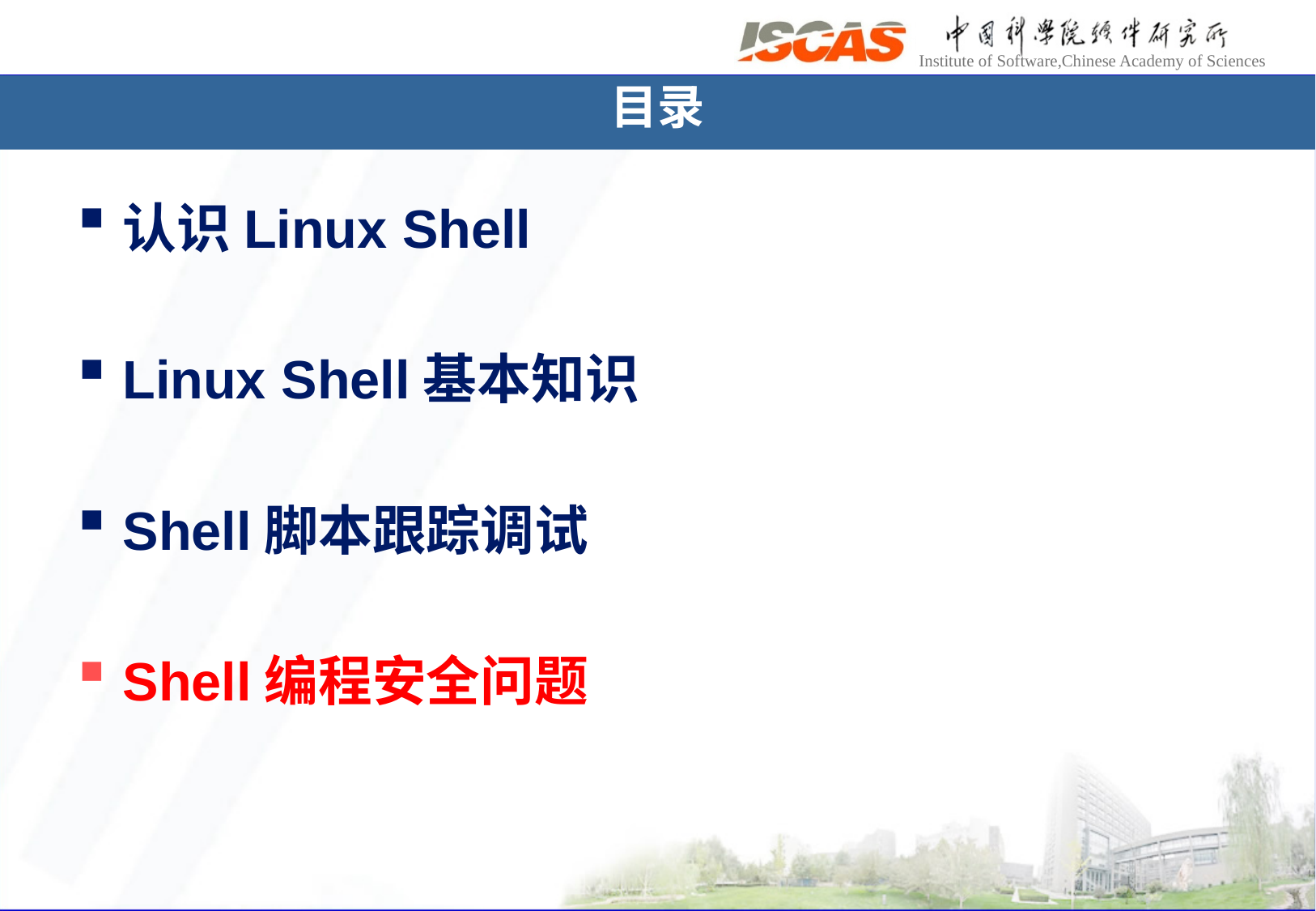

目录
认识Linux Shell

Linux Shell基本知识

Shell脚本跟踪调试

Shell编程安全问题